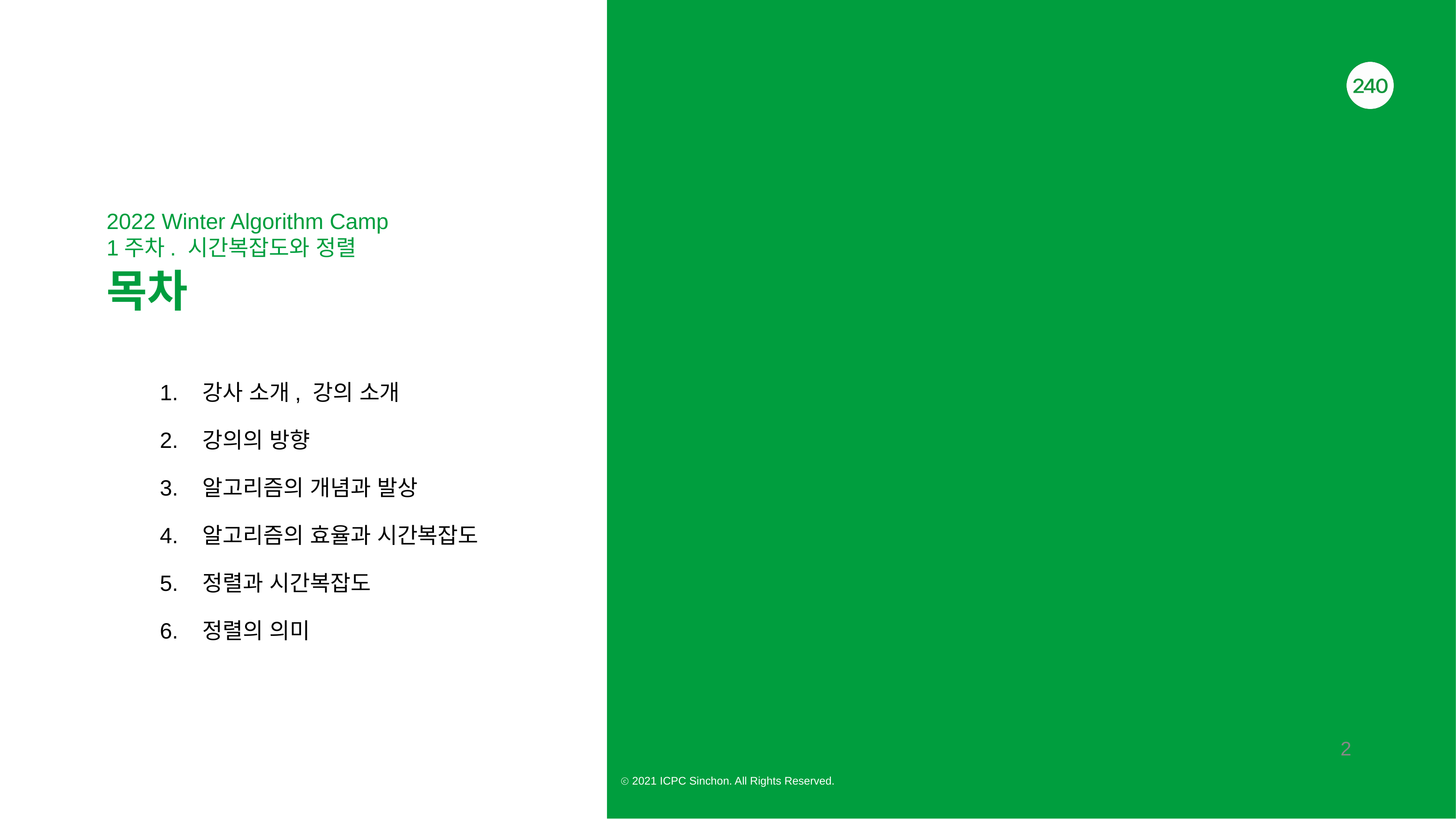

2022 Winter Algorithm Camp
1주차. 시간복잡도와 정렬
목차
  강사 소개, 강의 소개
  강의의 방향
  알고리즘의 개념과 발상
  알고리즘의 효율과 시간복잡도
  정렬과 시간복잡도
  정렬의 의미
2
ⓒ 2021 ICPC Sinchon. All Rights Reserved.